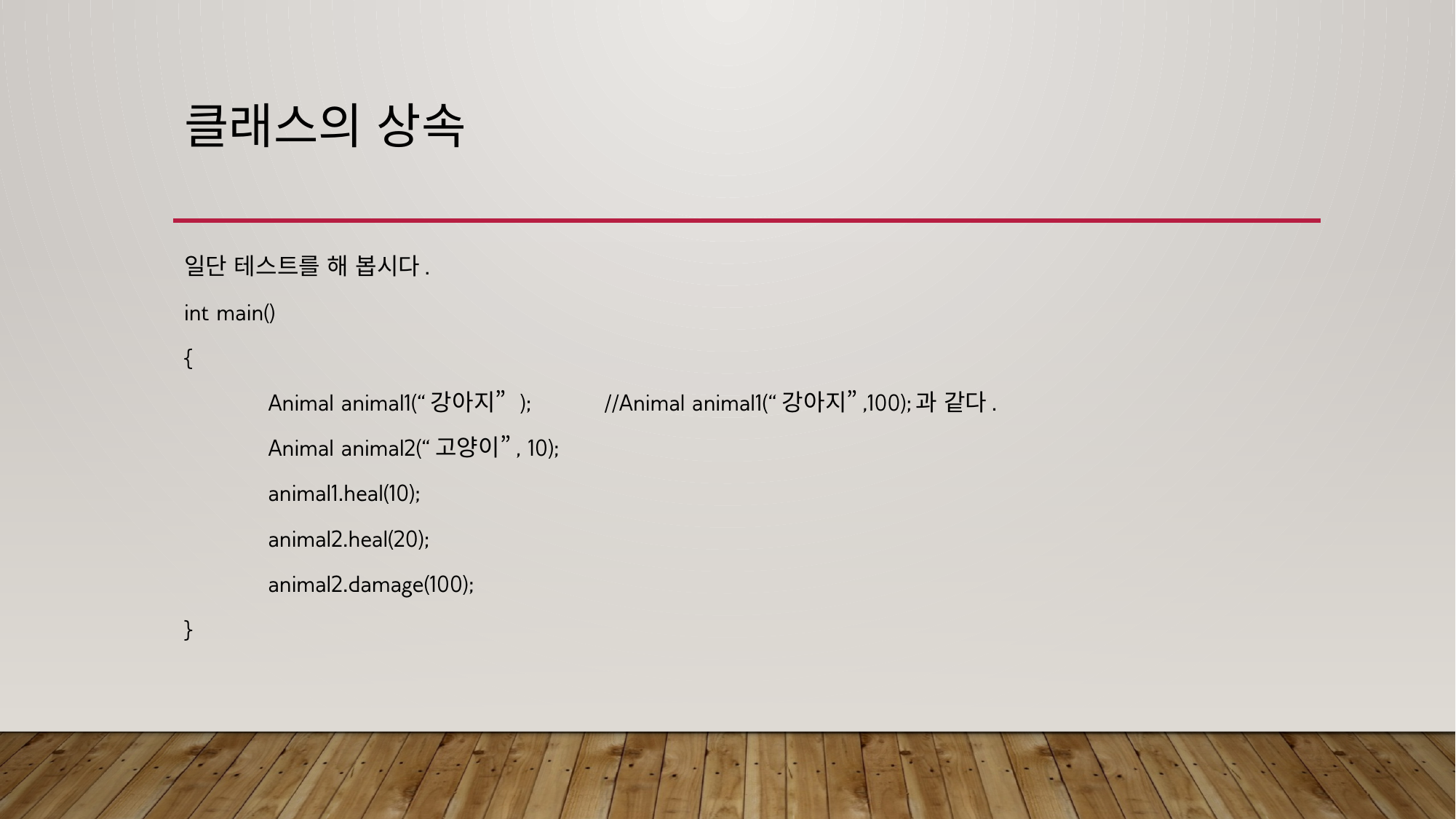

# 클래스의 상속
일단 테스트를 해 봅시다.
int main()
{
	Animal animal1(“강아지”	);	//Animal animal1(“강아지”,100);과 같다.
	Animal animal2(“고양이”, 10);
	animal1.heal(10);
	animal2.heal(20);
	animal2.damage(100);
}